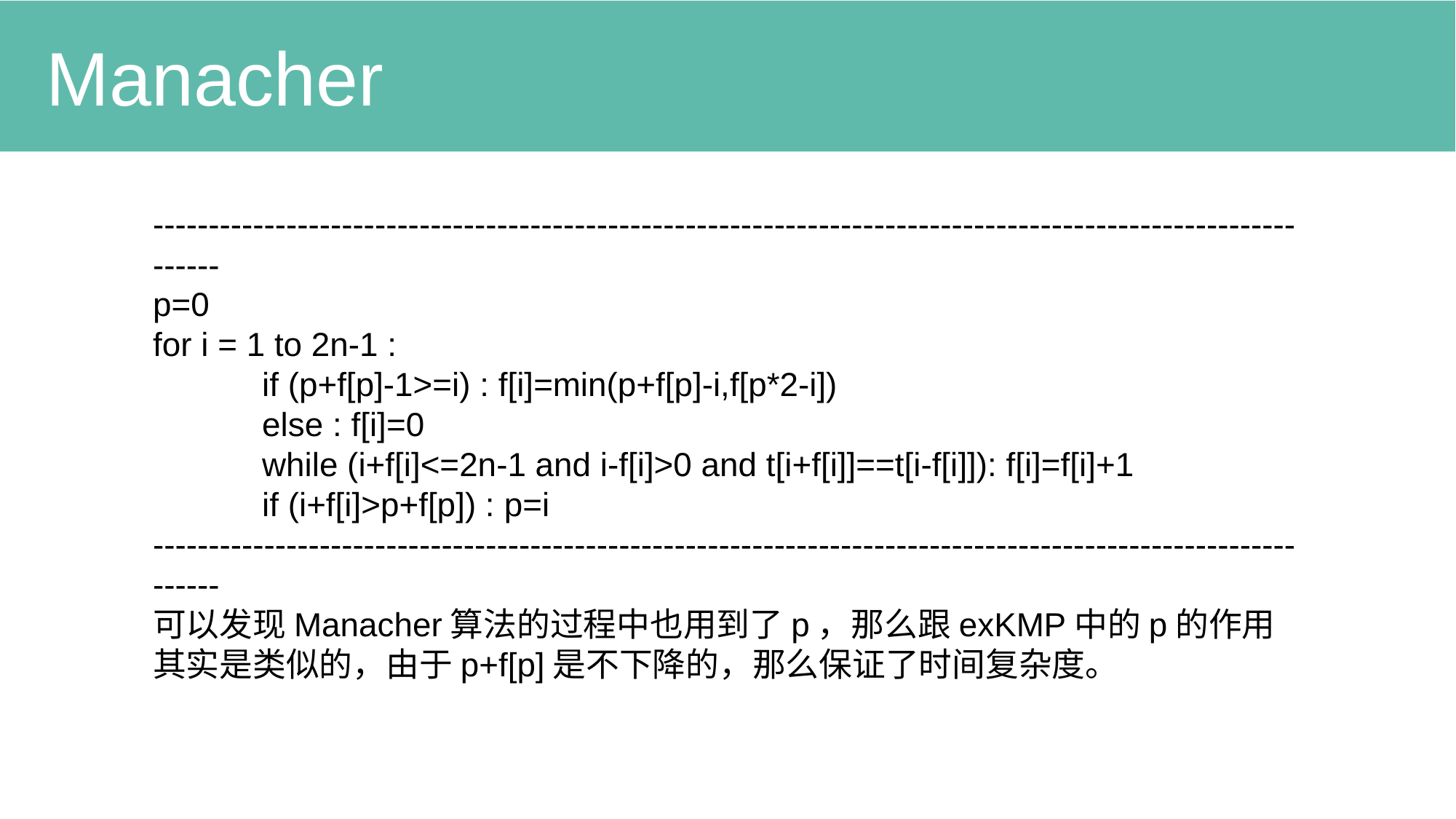

Manacher
-------------------------------------------------------------------------------------------------------------
p=0
for i = 1 to 2n-1 :
	if (p+f[p]-1>=i) : f[i]=min(p+f[p]-i,f[p*2-i])
	else : f[i]=0
	while (i+f[i]<=2n-1 and i-f[i]>0 and t[i+f[i]]==t[i-f[i]]): f[i]=f[i]+1
	if (i+f[i]>p+f[p]) : p=i
-------------------------------------------------------------------------------------------------------------
可以发现Manacher算法的过程中也用到了p，那么跟exKMP中的p的作用其实是类似的，由于p+f[p]是不下降的，那么保证了时间复杂度。